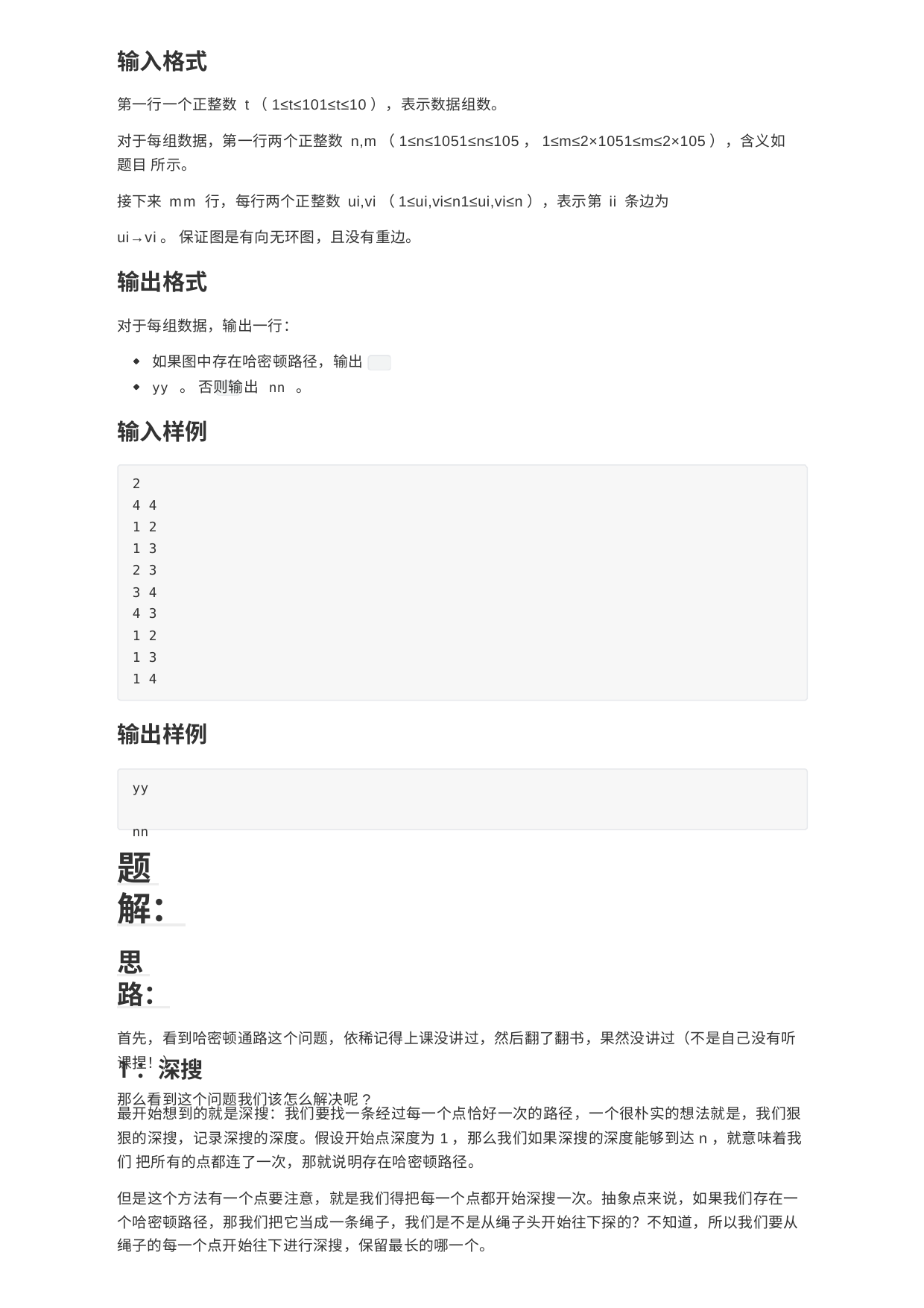

输入格式
第一行一个正整数 t（1≤t≤101≤t≤10），表示数据组数。
对于每组数据，第一行两个正整数 n,m（1≤n≤1051≤n≤105，1≤m≤2×1051≤m≤2×105），含义如题目 所示。
接下来 mm 行，每行两个正整数 ui,vi（1≤ui,vi≤n1≤ui,vi≤n），表示第 ii 条边为 ui→vi。 保证图是有向无环图，且没有重边。

输出格式
对于每组数据，输出一行：
如果图中存在哈密顿路径，输出 yy 。 否则输出 nn 。

输入样例

| 2 |  |
| --- | --- |
| 4 | 4 |
| 1 | 2 |
| 1 | 3 |
| 2 | 3 |
| 3 | 4 |
| 4 | 3 |
| 1 | 2 |
| 1 | 3 |
| 1 | 4 |
输出样例

yy  nn

题 	解：
思 	路：
首先，看到哈密顿通路这个问题，依稀记得上课没讲过，然后翻了翻书，果然没讲过（不是自己没有听 课捏！）

那么看到这个问题我们该怎么解决呢?
1：深搜
最开始想到的就是深搜：我们要找一条经过每一个点恰好一次的路径，一个很朴实的想法就是，我们狠 狠的深搜，记录深搜的深度。假设开始点深度为1，那么我们如果深搜的深度能够到达n，就意味着我们 把所有的点都连了一次，那就说明存在哈密顿路径。
但是这个方法有一个点要注意，就是我们得把每一个点都开始深搜一次。抽象点来说，如果我们存在一 个哈密顿路径，那我们把它当成一条绳子，我们是不是从绳子头开始往下探的？不知道，所以我们要从 绳子的每一个点开始往下进行深搜，保留最长的哪一个。